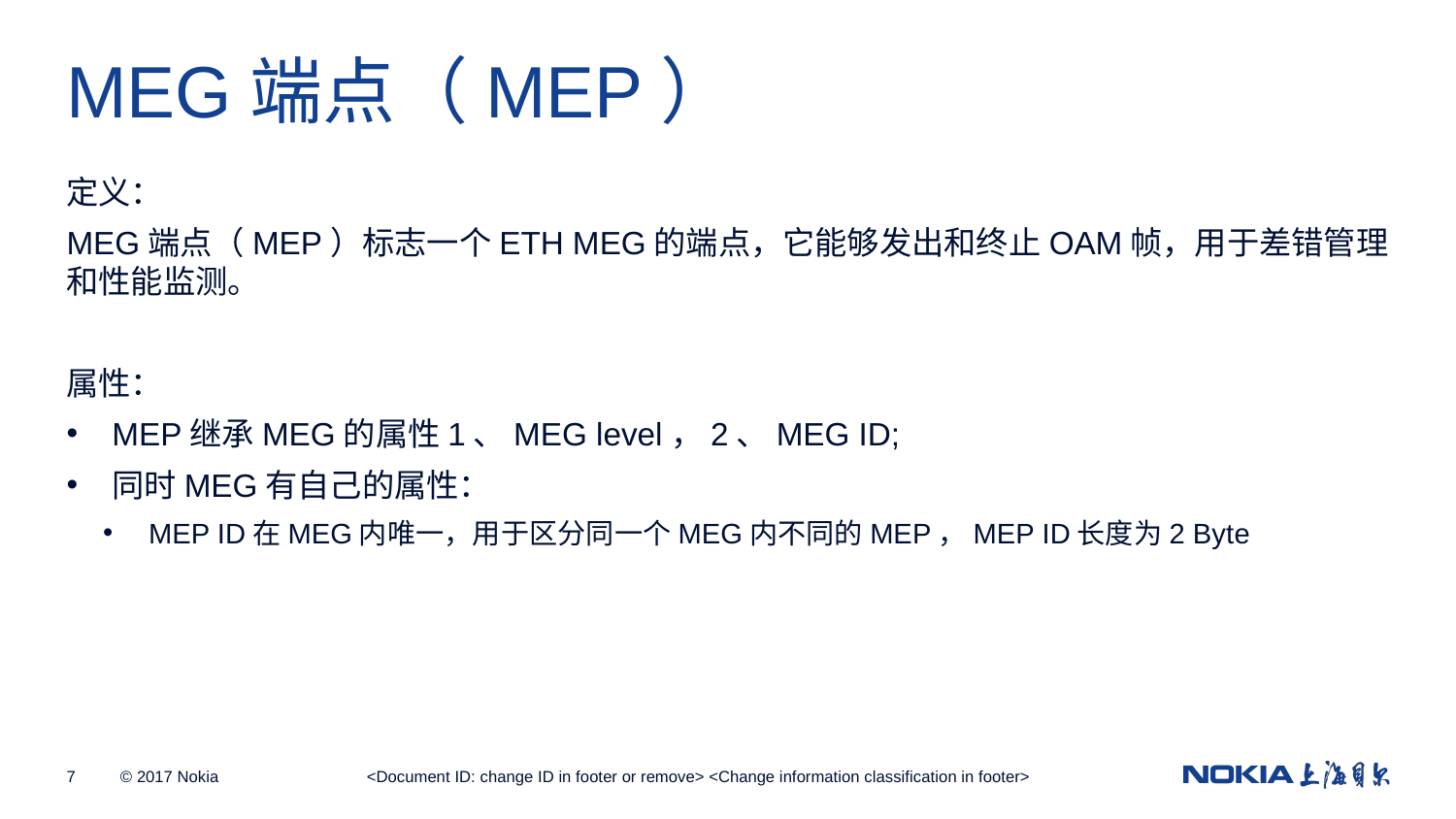

MEG端点（MEP）
定义：
MEG端点（MEP）标志一个ETH MEG的端点，它能够发出和终止OAM帧，用于差错管理和性能监测。

属性：
MEP继承MEG的属性1、MEG level，2、MEG ID;
同时MEG有自己的属性：
MEP ID在MEG内唯一，用于区分同一个MEG内不同的MEP，MEP ID长度为2 Byte

<Document ID: change ID in footer or remove> <Change information classification in footer>